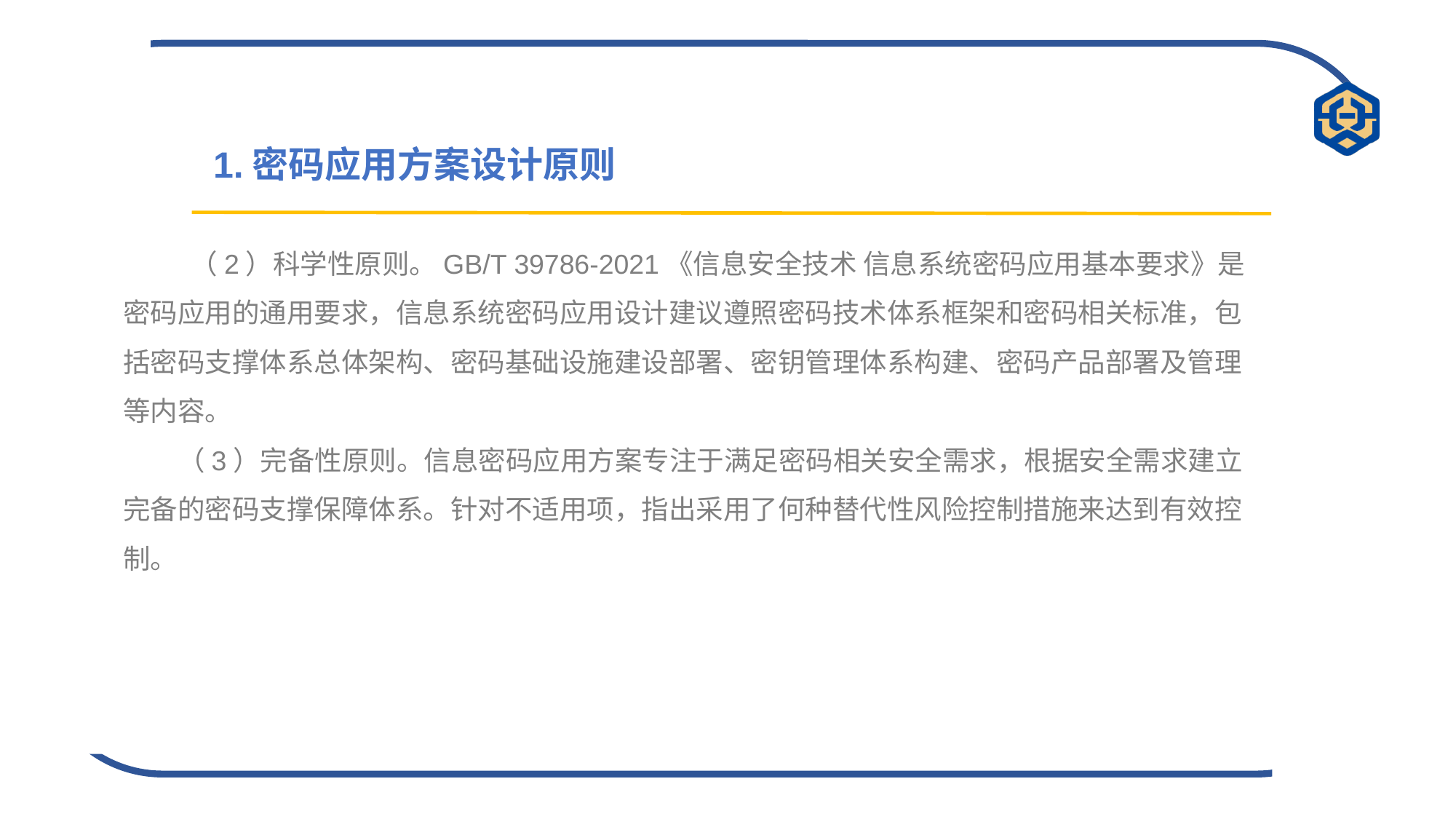

1.密码应用方案设计原则
 （2）科学性原则。GB/T 39786-2021《信息安全技术 信息系统密码应用基本要求》是密码应用的通用要求，信息系统密码应用设计建议遵照密码技术体系框架和密码相关标准，包括密码支撑体系总体架构、密码基础设施建设部署、密钥管理体系构建、密码产品部署及管理等内容。
（3）完备性原则。信息密码应用方案专注于满足密码相关安全需求，根据安全需求建立完备的密码支撑保障体系。针对不适用项，指出采用了何种替代性风险控制措施来达到有效控制。